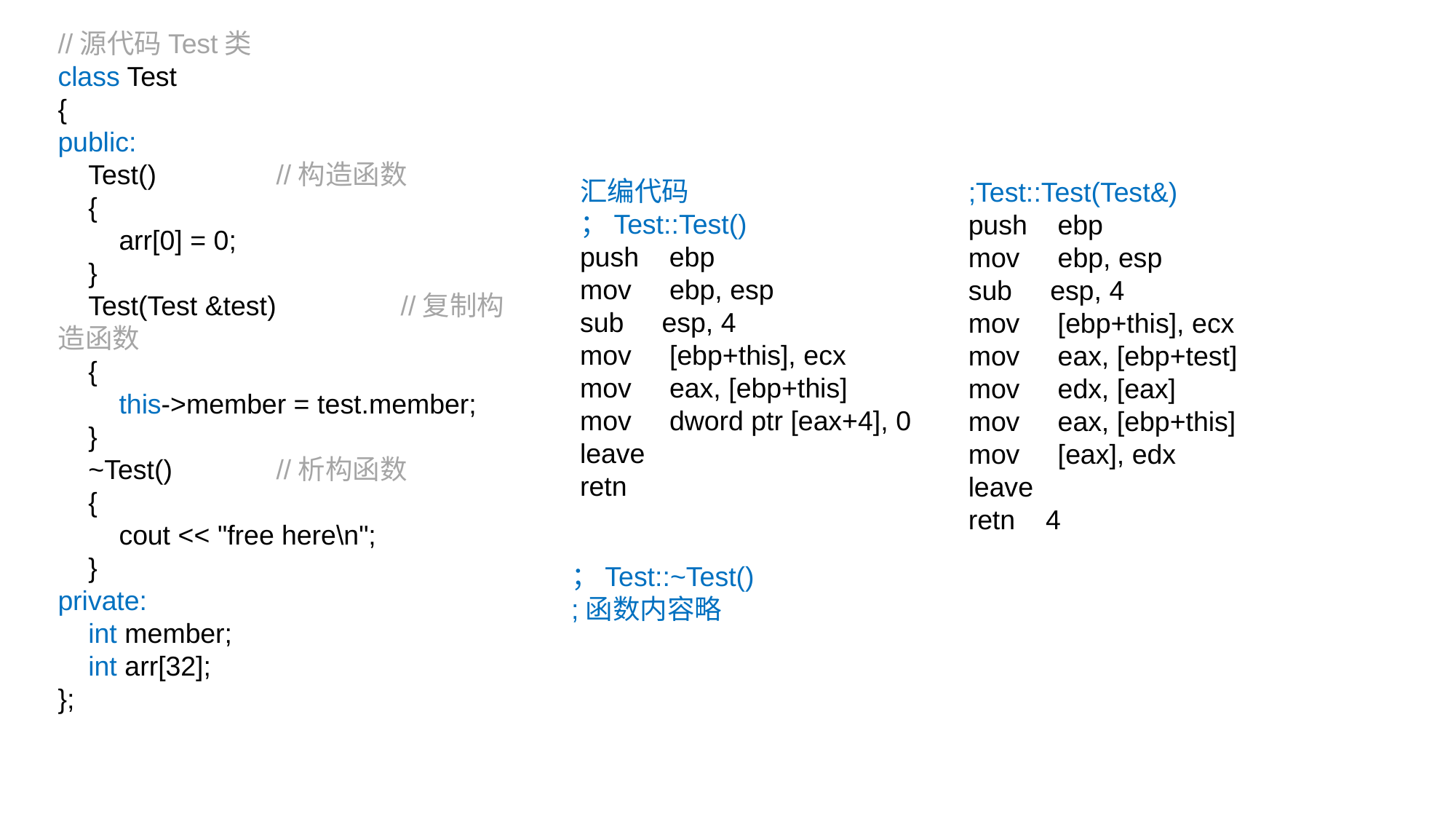

//源代码Test类
class Test
{
public:
    Test()		//构造函数
    {
        arr[0] = 0;
    }
    Test(Test &test)	  //复制构造函数
    {
        this->member = test.member;
    }
    ~Test()	//析构函数
    {
        cout << "free here\n";
    }
private:
    int member;
    int arr[32];
};
汇编代码
；Test::Test()
push    ebp
mov     ebp, esp
sub     esp, 4
mov     [ebp+this], ecx
mov     eax, [ebp+this]
mov     dword ptr [eax+4], 0
leave
retn
;Test::Test(Test&)
push    ebp
mov     ebp, esp
sub     esp, 4
mov     [ebp+this], ecx
mov     eax, [ebp+test]
mov     edx, [eax]
mov     eax, [ebp+this]
mov     [eax], edx
leave
retn    4
；Test::~Test()
;函数内容略